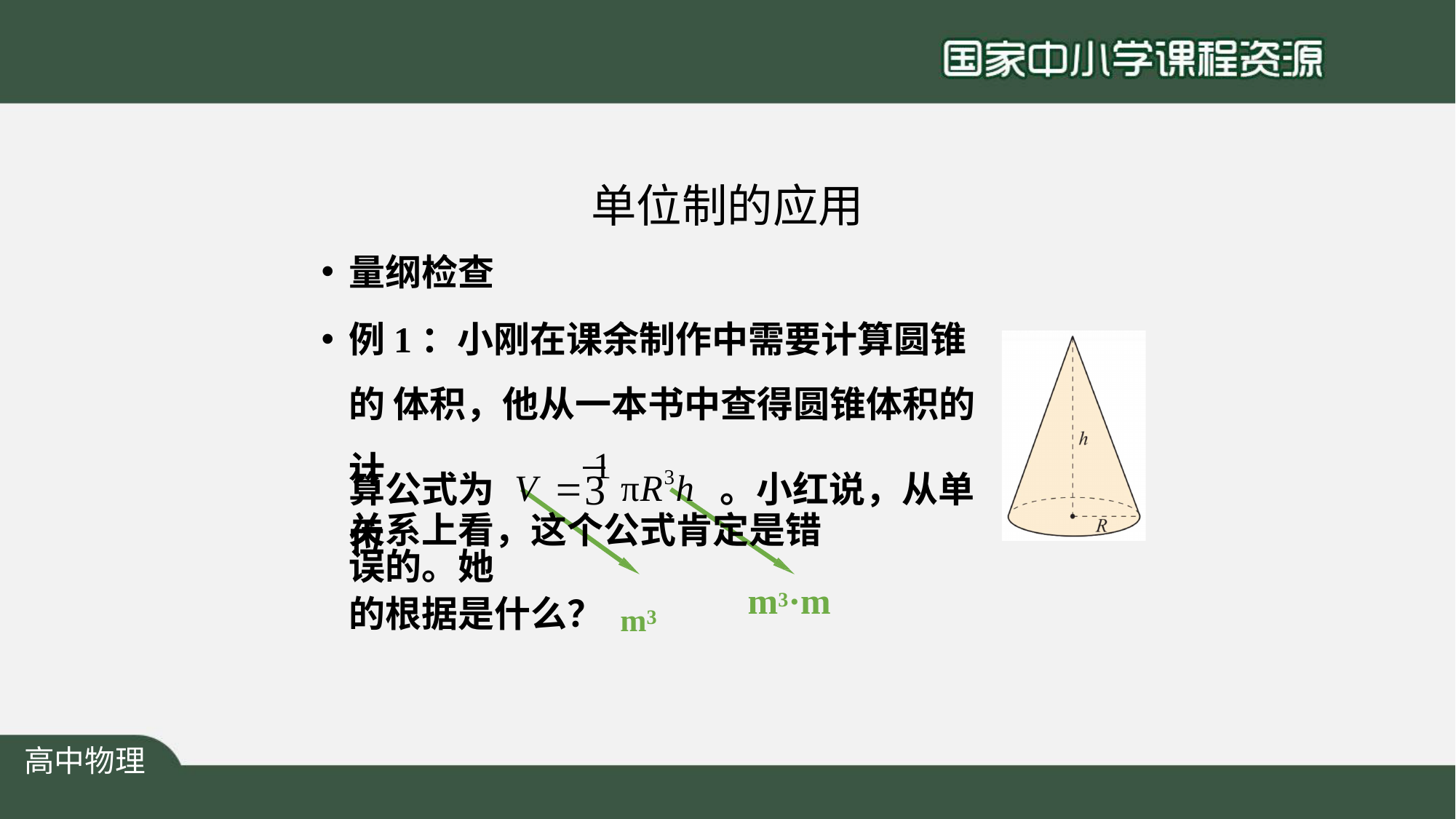

# 单位制的应用
量纲检查
例1：小刚在课余制作中需要计算圆锥的 体积，他从一本书中查得圆锥体积的计

算公式为 V = 1 πR3h 。小红说，从单位
3
关系上看，这个公式肯定是错误的。她

的根据是什么？ m3
m3·m
高中物理